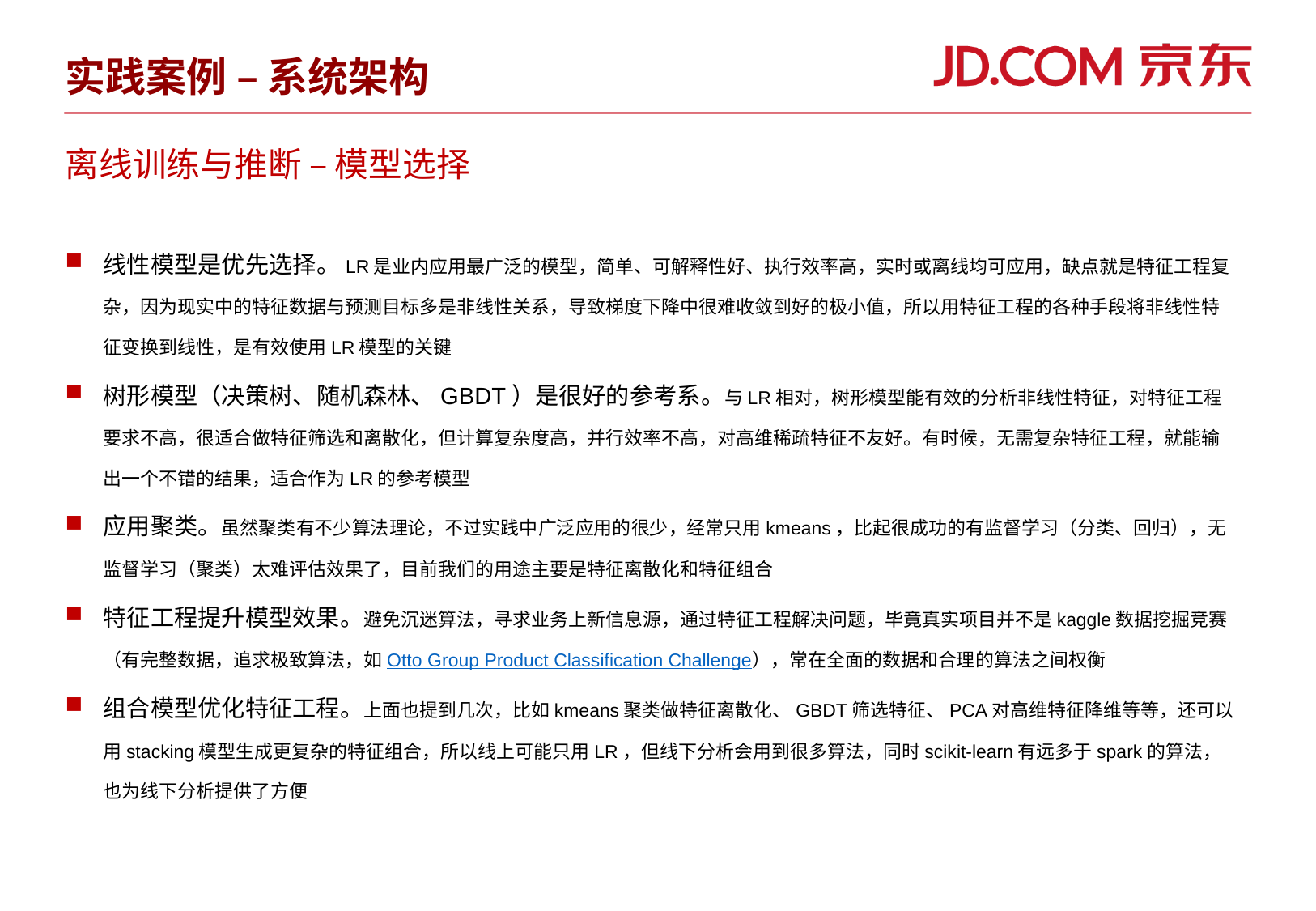

实践案例 – 系统架构
离线训练与推断 – 模型选择
线性模型是优先选择。LR是业内应用最广泛的模型，简单、可解释性好、执行效率高，实时或离线均可应用，缺点就是特征工程复杂，因为现实中的特征数据与预测目标多是非线性关系，导致梯度下降中很难收敛到好的极小值，所以用特征工程的各种手段将非线性特征变换到线性，是有效使用LR模型的关键
树形模型（决策树、随机森林、GBDT）是很好的参考系。与LR相对，树形模型能有效的分析非线性特征，对特征工程要求不高，很适合做特征筛选和离散化，但计算复杂度高，并行效率不高，对高维稀疏特征不友好。有时候，无需复杂特征工程，就能输出一个不错的结果，适合作为LR的参考模型
应用聚类。虽然聚类有不少算法理论，不过实践中广泛应用的很少，经常只用kmeans，比起很成功的有监督学习（分类、回归），无监督学习（聚类）太难评估效果了，目前我们的用途主要是特征离散化和特征组合
特征工程提升模型效果。避免沉迷算法，寻求业务上新信息源，通过特征工程解决问题，毕竟真实项目并不是kaggle数据挖掘竞赛（有完整数据，追求极致算法，如Otto Group Product Classification Challenge），常在全面的数据和合理的算法之间权衡
组合模型优化特征工程。上面也提到几次，比如kmeans聚类做特征离散化、GBDT筛选特征、PCA对高维特征降维等等，还可以用stacking模型生成更复杂的特征组合，所以线上可能只用LR，但线下分析会用到很多算法，同时scikit-learn有远多于spark的算法，也为线下分析提供了方便